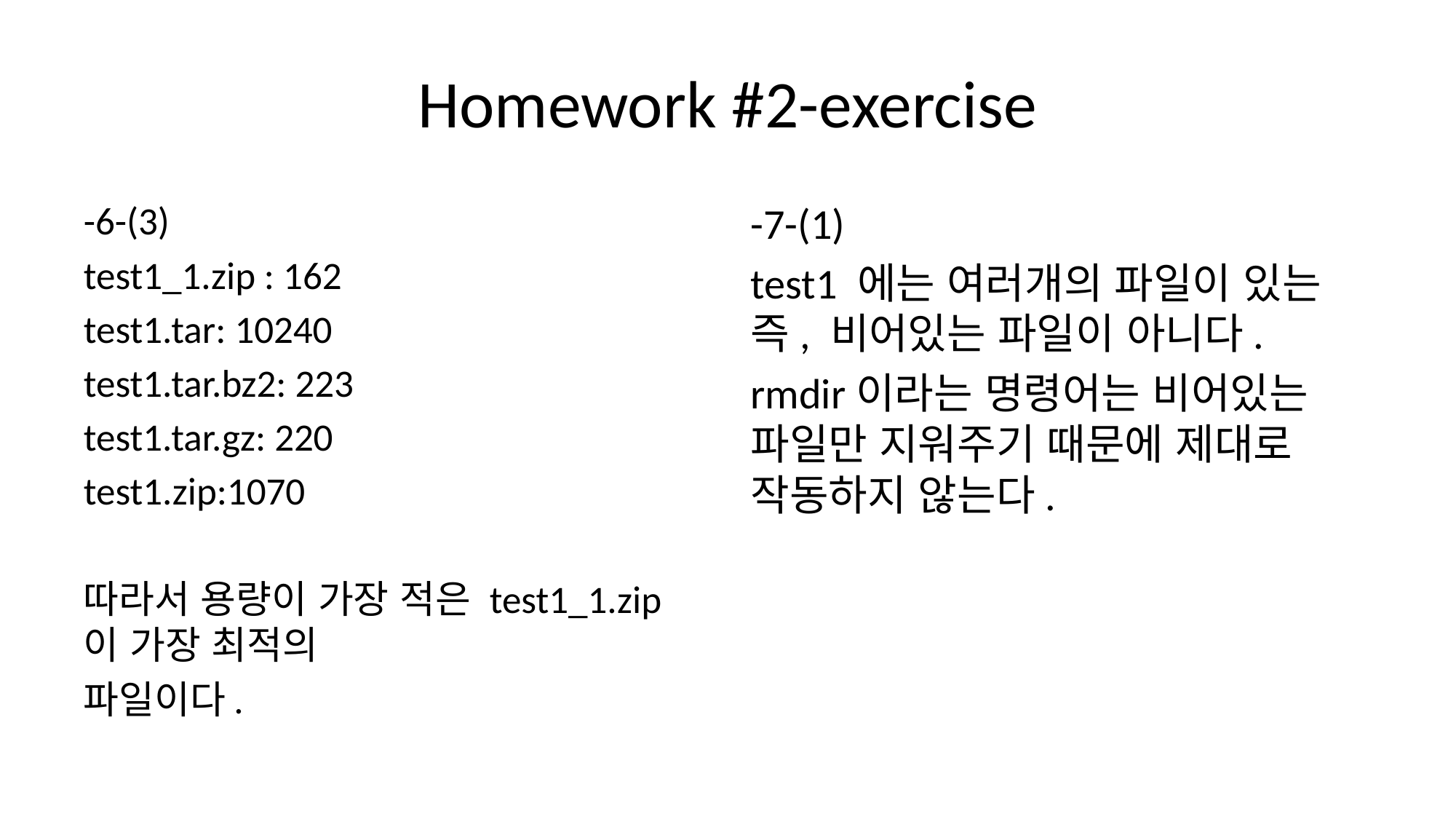

# Homework #2-exercise
-6-(3)
test1_1.zip : 162
test1.tar: 10240
test1.tar.bz2: 223
test1.tar.gz: 220
test1.zip:1070

따라서 용량이 가장 적은 test1_1.zip이 가장 최적의
파일이다.

-7-(1)
test1 에는 여러개의 파일이 있는 즉, 비어있는 파일이 아니다.
rmdir이라는 명령어는 비어있는 파일만 지워주기 때문에 제대로 작동하지 않는다.